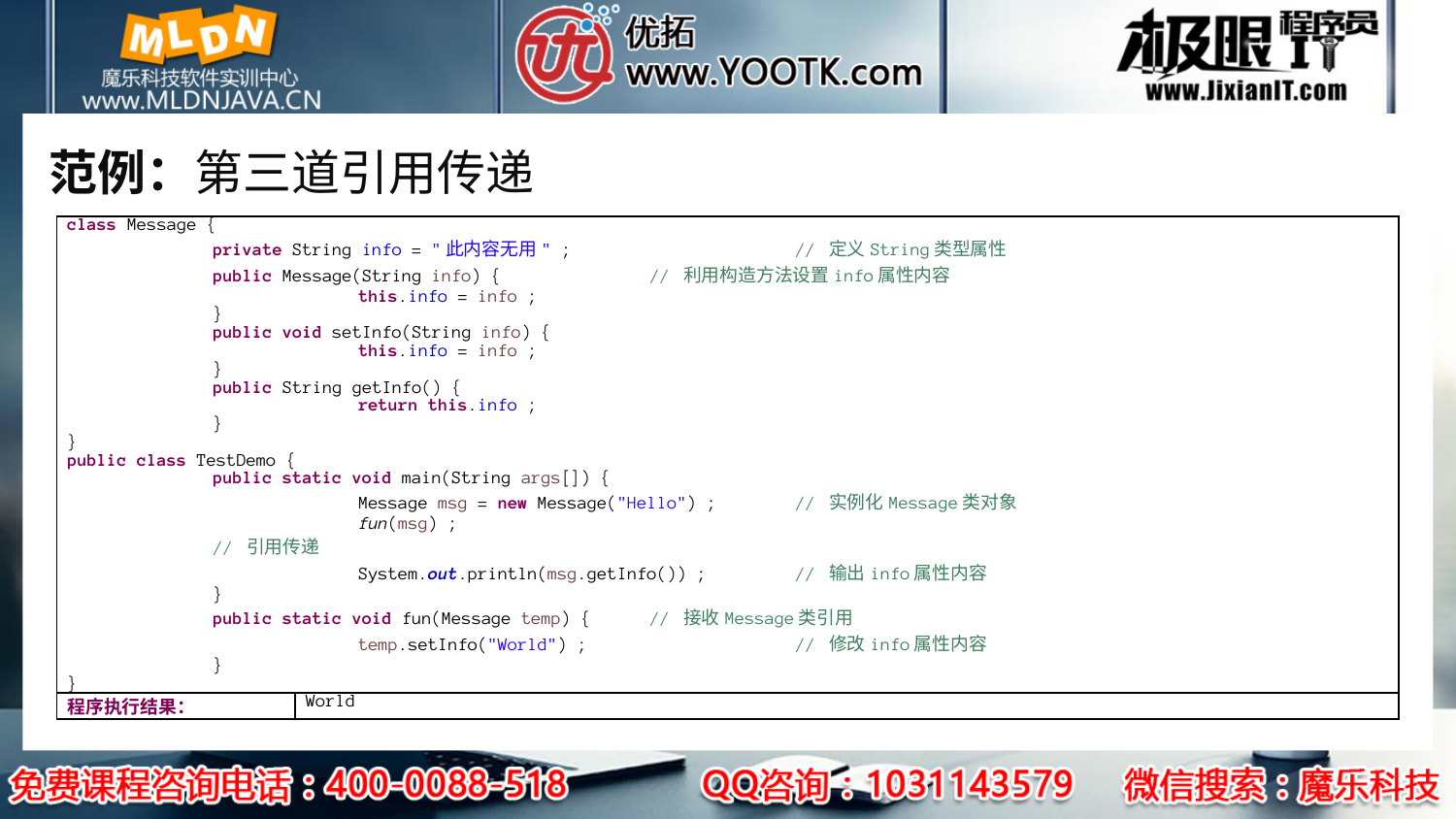

# 范例：第三道引用传递
| class Message { private String info = "此内容无用" ; // 定义String类型属性 public Message(String info) { // 利用构造方法设置info属性内容 this.info = info ; } public void setInfo(String info) { this.info = info ; } public String getInfo() { return this.info ; } } public class TestDemo { public static void main(String args[]) { Message msg = new Message("Hello") ; // 实例化Message类对象 fun(msg) ; // 引用传递 System.out.println(msg.getInfo()) ; // 输出info属性内容 } public static void fun(Message temp) { // 接收Message类引用 temp.setInfo("World") ; // 修改info属性内容 } } |  |
| --- | --- |
| 程序执行结果： | World |